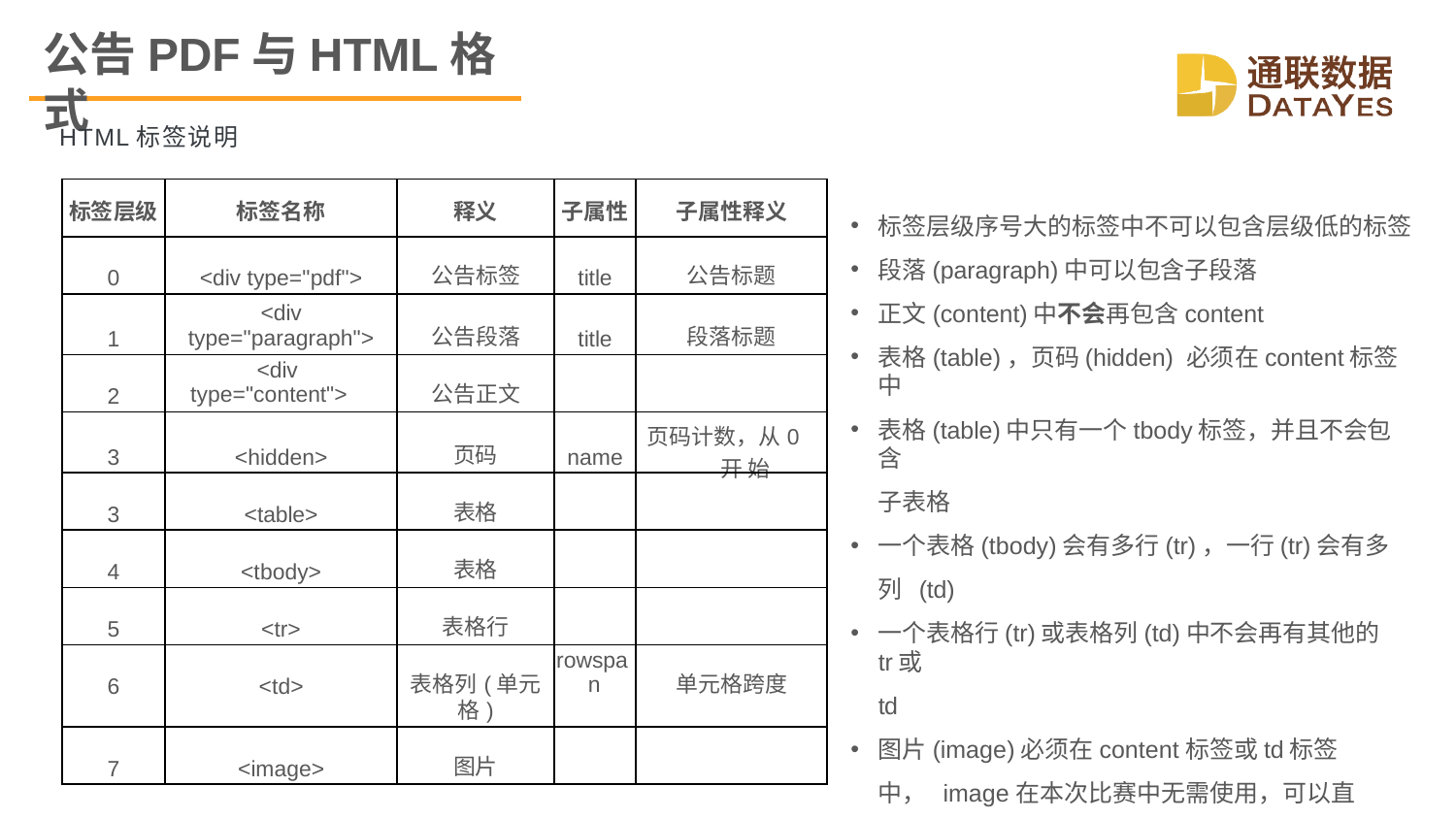

# 公告PDF与HTML格式

HTML标签说明
| 标签层级 | 标签名称 | 释义 | 子属性 | 子属性释义 |
| --- | --- | --- | --- | --- |
| 0 | <div type="pdf"> | 公告标签 | title | 公告标题 |
| 1 | <div type="paragraph"> | 公告段落 | title | 段落标题 |
| 2 | <div type="content"> | 公告正文 |  |  |
| 3 | <hidden> | 页码 | name | 页码计数，从0开 始 |
| 3 | <table> | 表格 |  |  |
| 4 | <tbody> | 表格 |  |  |
| 5 | <tr> | 表格行 |  |  |
| 6 | <td> | 表格列(单元格) | rowspa n | 单元格跨度 |
| 7 | <image> | 图片 |  |  |
标签层级序号大的标签中不可以包含层级低的标签
段落(paragraph)中可以包含子段落
正文(content)中不会再包含content
表格(table)，页码(hidden) 必须在content标签中
表格(table)中只有一个tbody标签，并且不会包含
子表格
一个表格(tbody)会有多行(tr)，一行(tr)会有多列  (td)
一个表格行(tr)或表格列(td)中不会再有其他的tr或
td
图片(image)必须在content标签或td标签中，  image在本次比赛中无需使用，可以直接过滤

Copyright © 2017 DataYes. All rights reserved	● 保密文件，请勿外泄